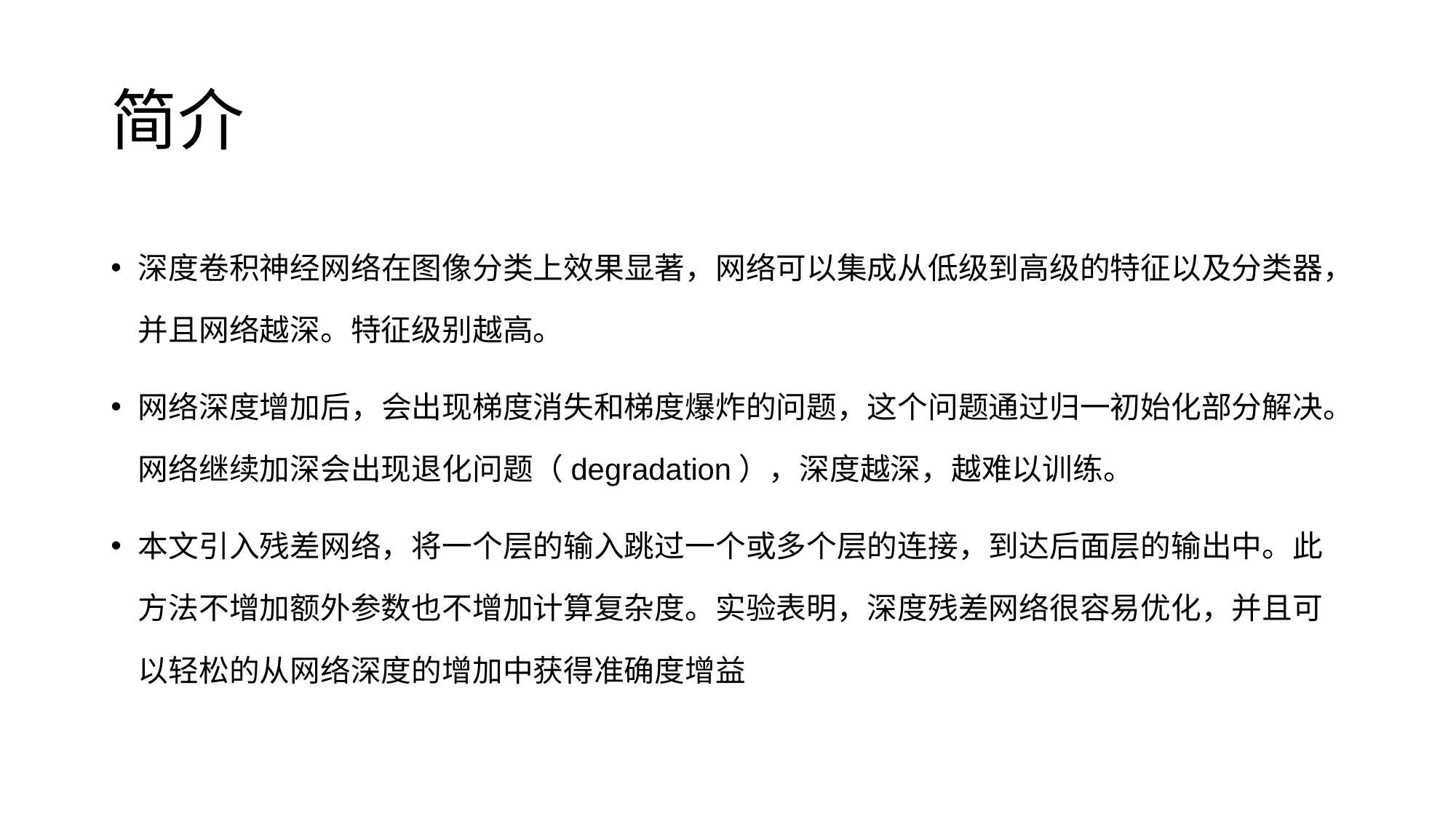

# 简介
深度卷积神经网络在图像分类上效果显著，网络可以集成从低级到高级的特征以及分类器，并且网络越深。特征级别越高。
网络深度增加后，会出现梯度消失和梯度爆炸的问题，这个问题通过归一初始化部分解决。网络继续加深会出现退化问题（degradation），深度越深，越难以训练。
本文引入残差网络，将一个层的输入跳过一个或多个层的连接，到达后面层的输出中。此方法不增加额外参数也不增加计算复杂度。实验表明，深度残差网络很容易优化，并且可以轻松的从网络深度的增加中获得准确度增益